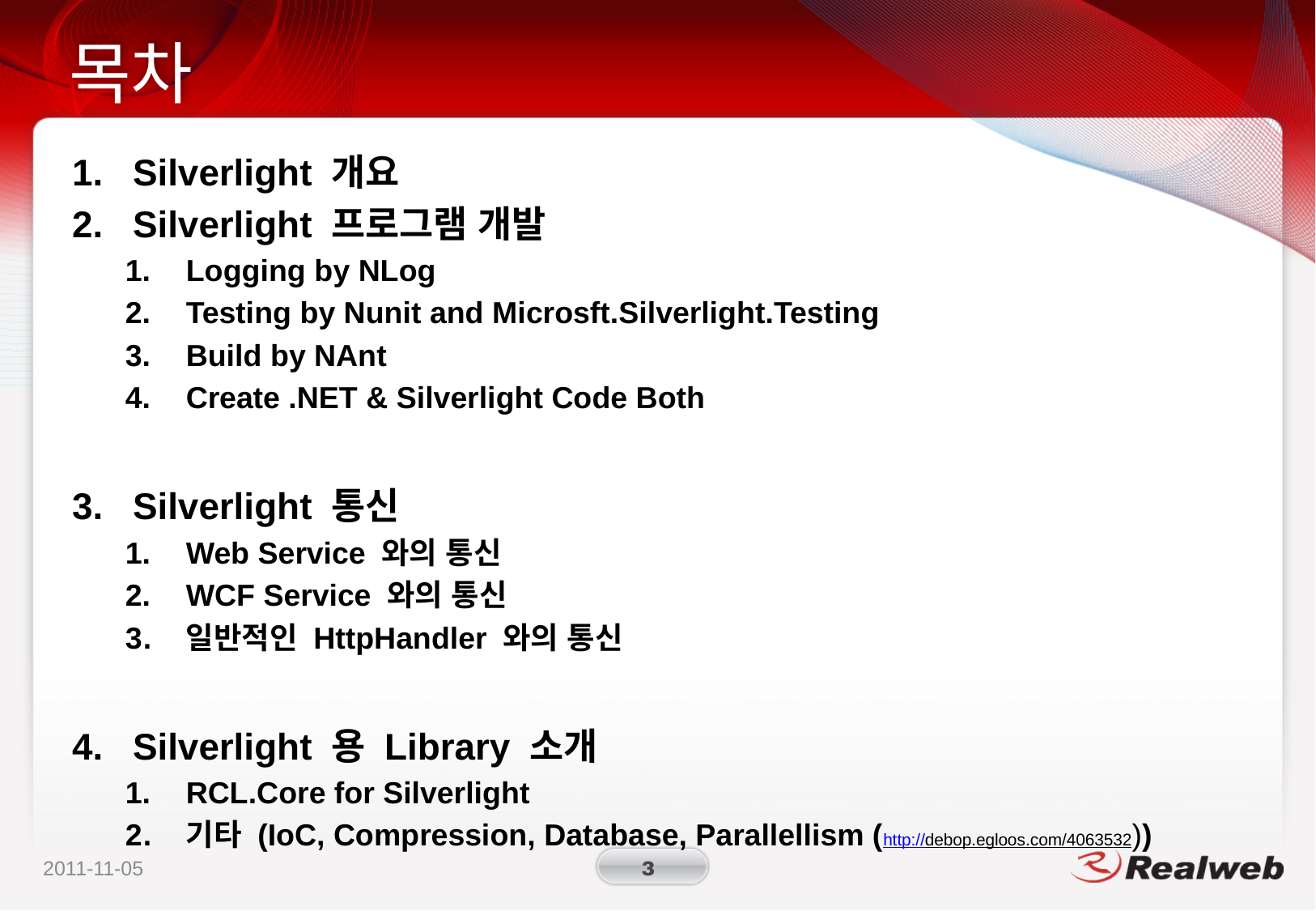

Silverlight 개요
Silverlight 프로그램 개발
Logging by NLog
Testing by Nunit and Microsft.Silverlight.Testing
Build by NAnt
Create .NET & Silverlight Code Both

Silverlight 통신
Web Service 와의 통신
WCF Service 와의 통신
일반적인 HttpHandler 와의 통신

Silverlight 용 Library 소개
RCL.Core for Silverlight
기타 (IoC, Compression, Database, Parallellism (http://debop.egloos.com/4063532))

2011-11-05
3